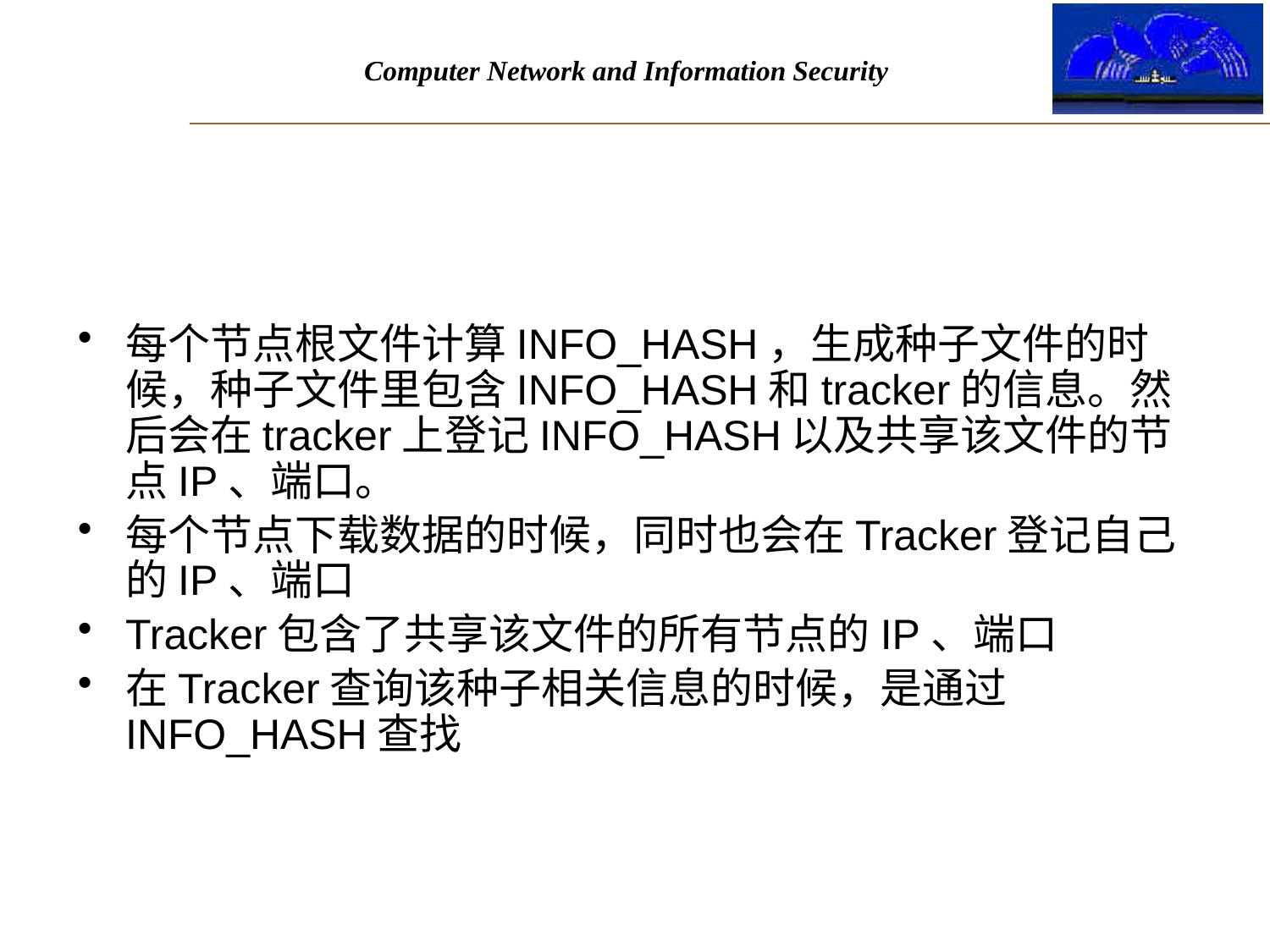

#
每个节点根文件计算INFO_HASH，生成种子文件的时候，种子文件里包含INFO_HASH和tracker的信息。然后会在tracker上登记INFO_HASH以及共享该文件的节点IP、端口。
每个节点下载数据的时候，同时也会在Tracker登记自己的IP、端口
Tracker包含了共享该文件的所有节点的IP、端口
在Tracker查询该种子相关信息的时候，是通过INFO_HASH查找